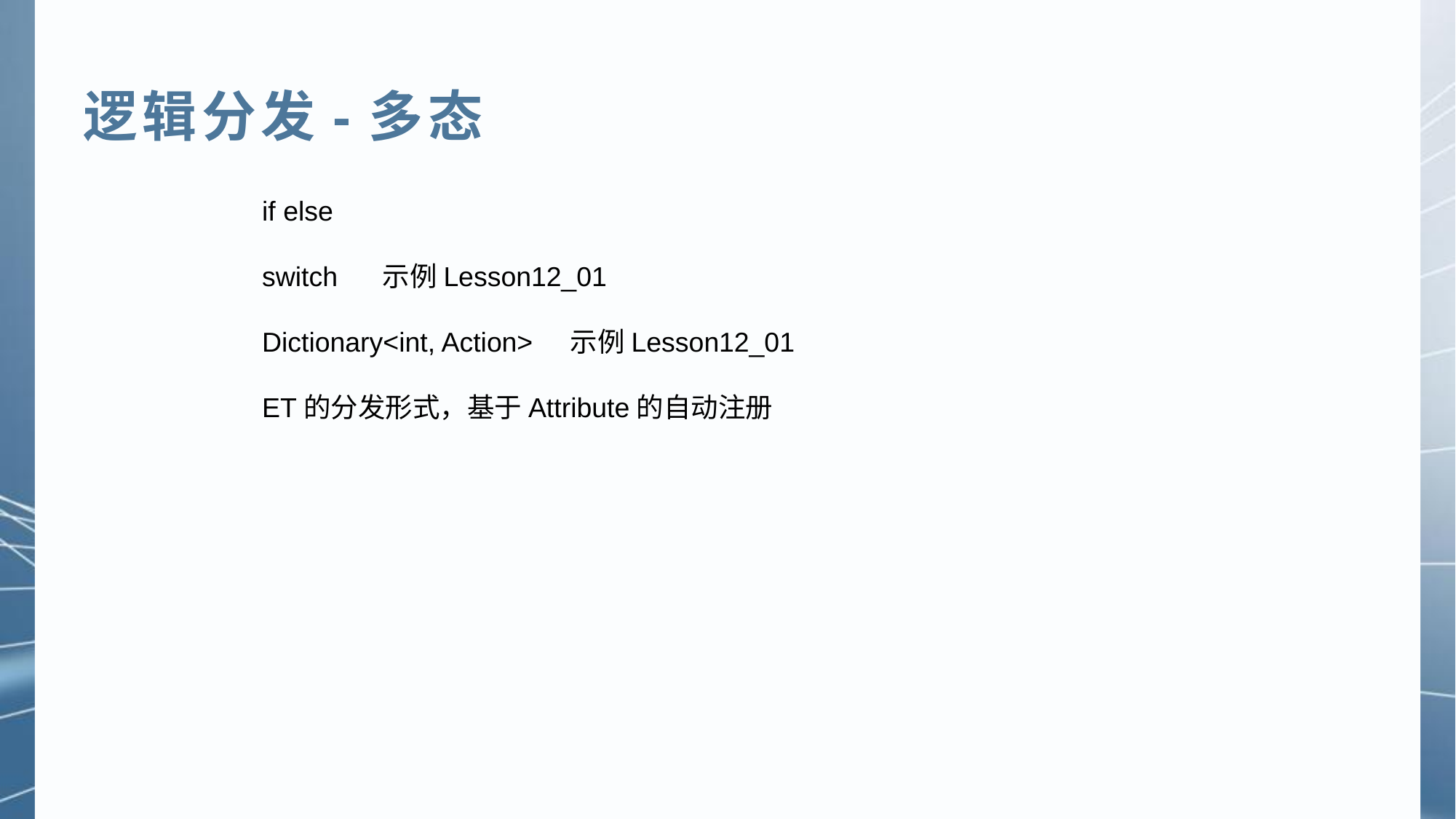

逻辑分发-多态
if else

switch     示例Lesson12_01

Dictionary<int, Action>    示例Lesson12_01

ET的分发形式，基于Attribute的自动注册